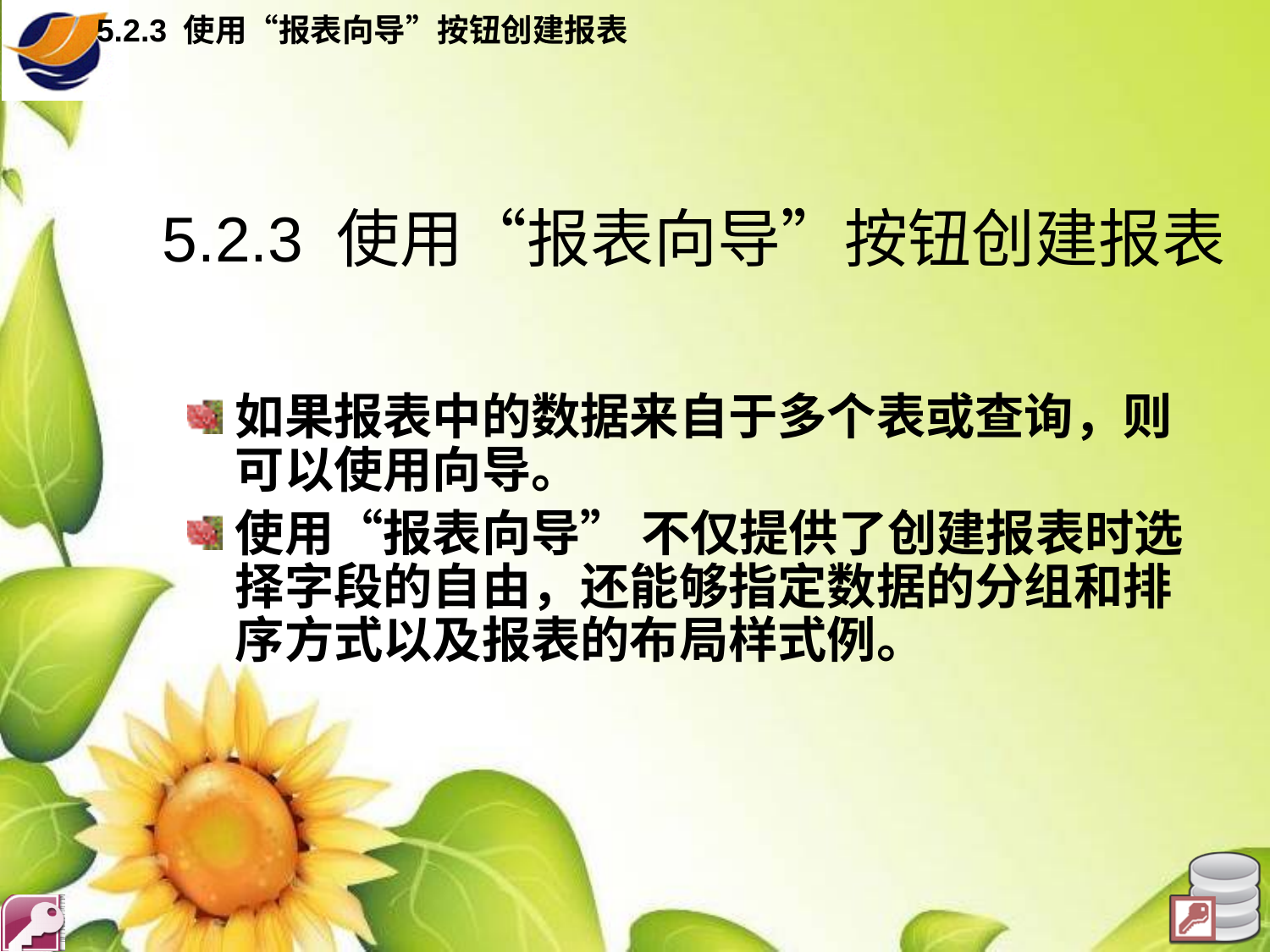

5.2.3 使用“报表向导”按钮创建报表
# 5.2.3 使用“报表向导”按钮创建报表
如果报表中的数据来自于多个表或查询，则可以使用向导。
使用“报表向导” 不仅提供了创建报表时选择字段的自由，还能够指定数据的分组和排序方式以及报表的布局样式例。